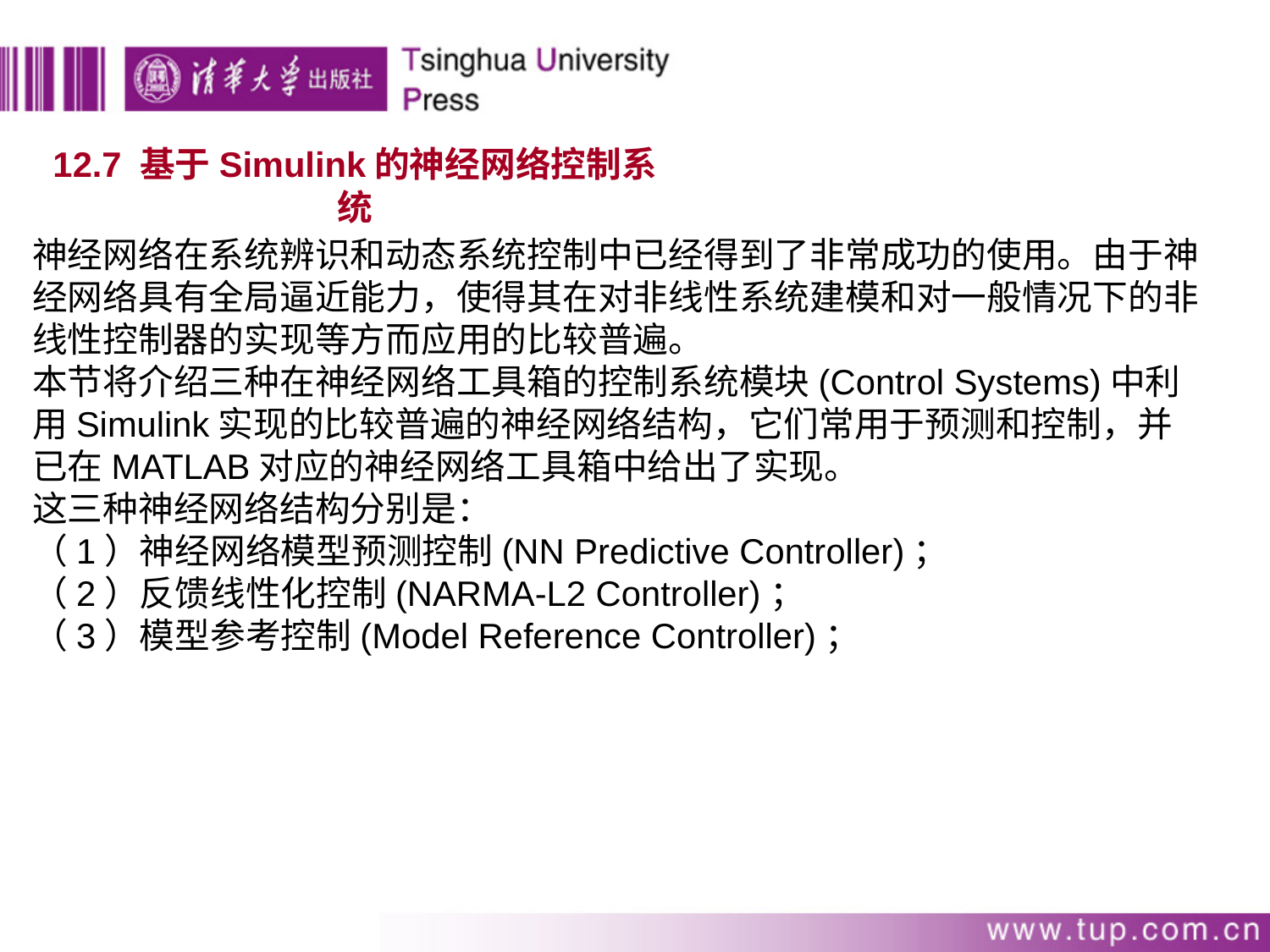

12.7 基于Simulink的神经网络控制系统
神经网络在系统辨识和动态系统控制中已经得到了非常成功的使用。由于神经网络具有全局逼近能力，使得其在对非线性系统建模和对一般情况下的非线性控制器的实现等方而应用的比较普遍。
本节将介绍三种在神经网络工具箱的控制系统模块(Control Systems)中利用Simulink实现的比较普遍的神经网络结构，它们常用于预测和控制，并已在MATLAB对应的神经网络工具箱中给出了实现。
这三种神经网络结构分别是：
（1）神经网络模型预测控制(NN Predictive Controller)；
（2）反馈线性化控制(NARMA-L2 Controller)；
（3）模型参考控制(Model Reference Controller)；